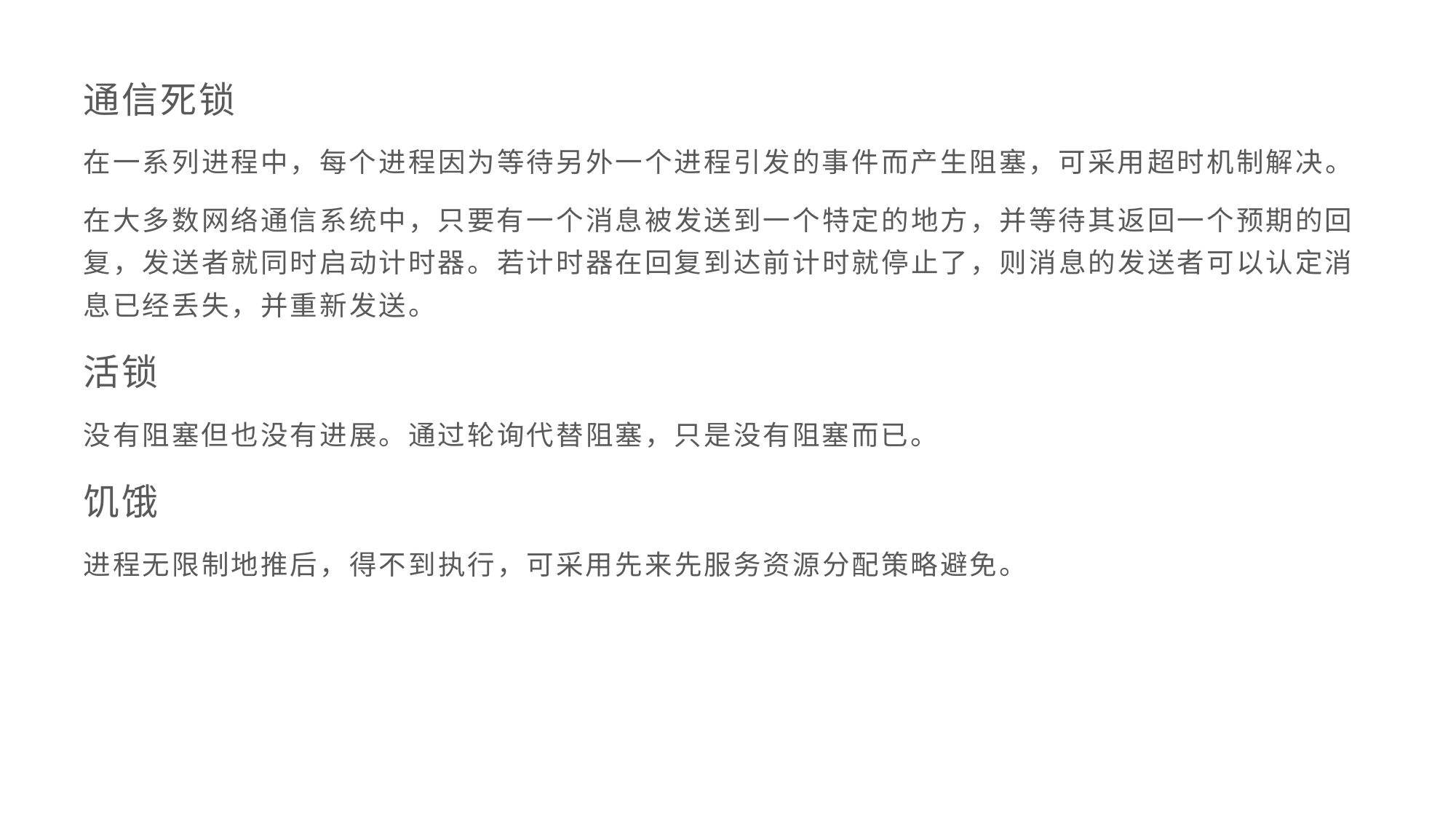

通信死锁
在一系列进程中，每个进程因为等待另外一个进程引发的事件而产生阻塞，可采用超时机制解决。
在大多数网络通信系统中，只要有一个消息被发送到一个特定的地方，并等待其返回一个预期的回复，发送者就同时启动计时器。若计时器在回复到达前计时就停止了，则消息的发送者可以认定消息已经丢失，并重新发送。
活锁
没有阻塞但也没有进展。通过轮询代替阻塞，只是没有阻塞而已。
饥饿
进程无限制地推后，得不到执行，可采用先来先服务资源分配策略避免。